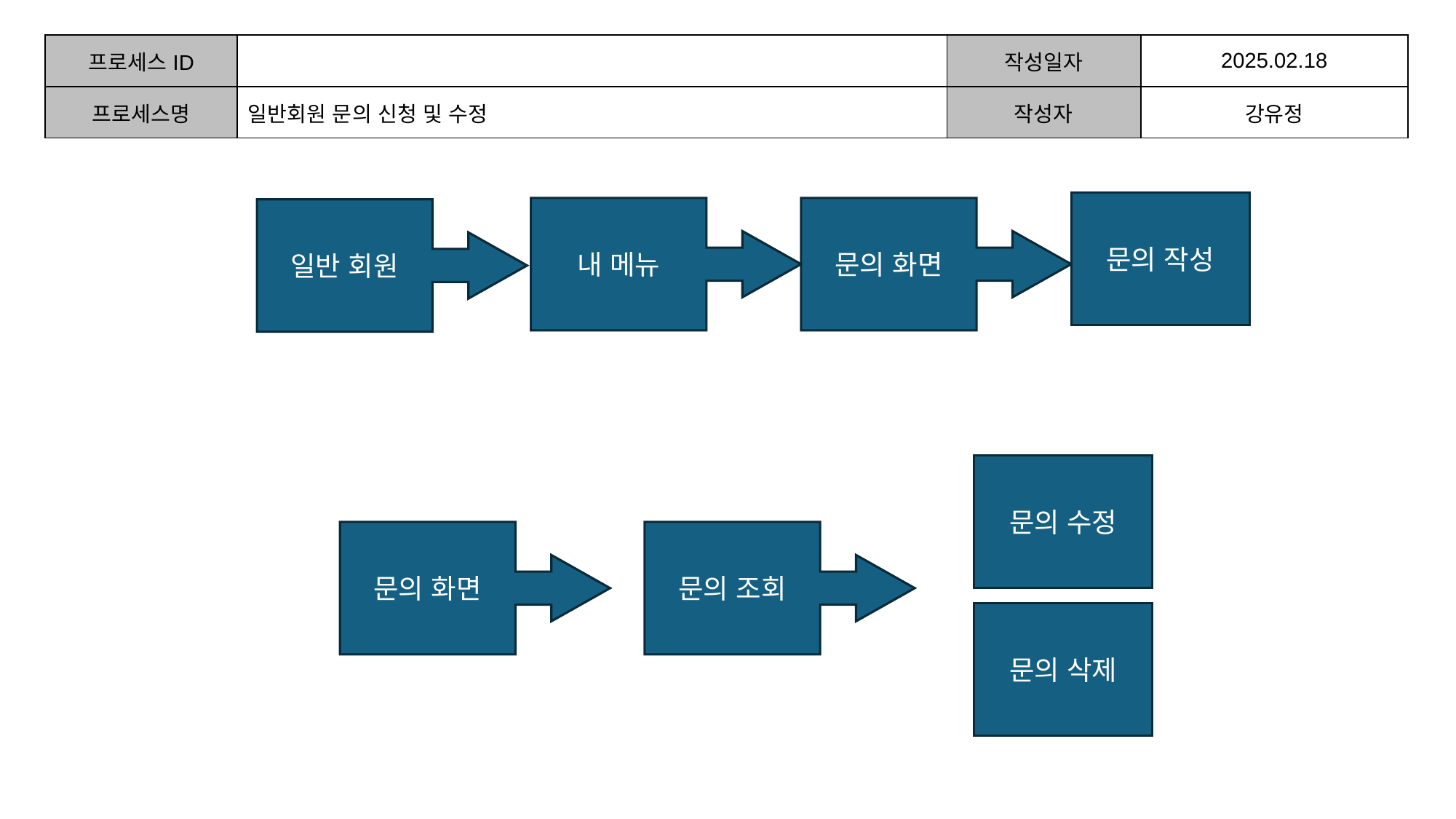

| 프로세스ID |  | 작성일자 | 2025.02.18 |
| --- | --- | --- | --- |
| 프로세스명 | 일반회원 문의 신청 및 수정 | 작성자 | 강유정 |
|  |  |  |  |
문의 작성
내 메뉴
문의 화면
일반 회원
문의 수정
문의 화면
문의 조회
문의 삭제